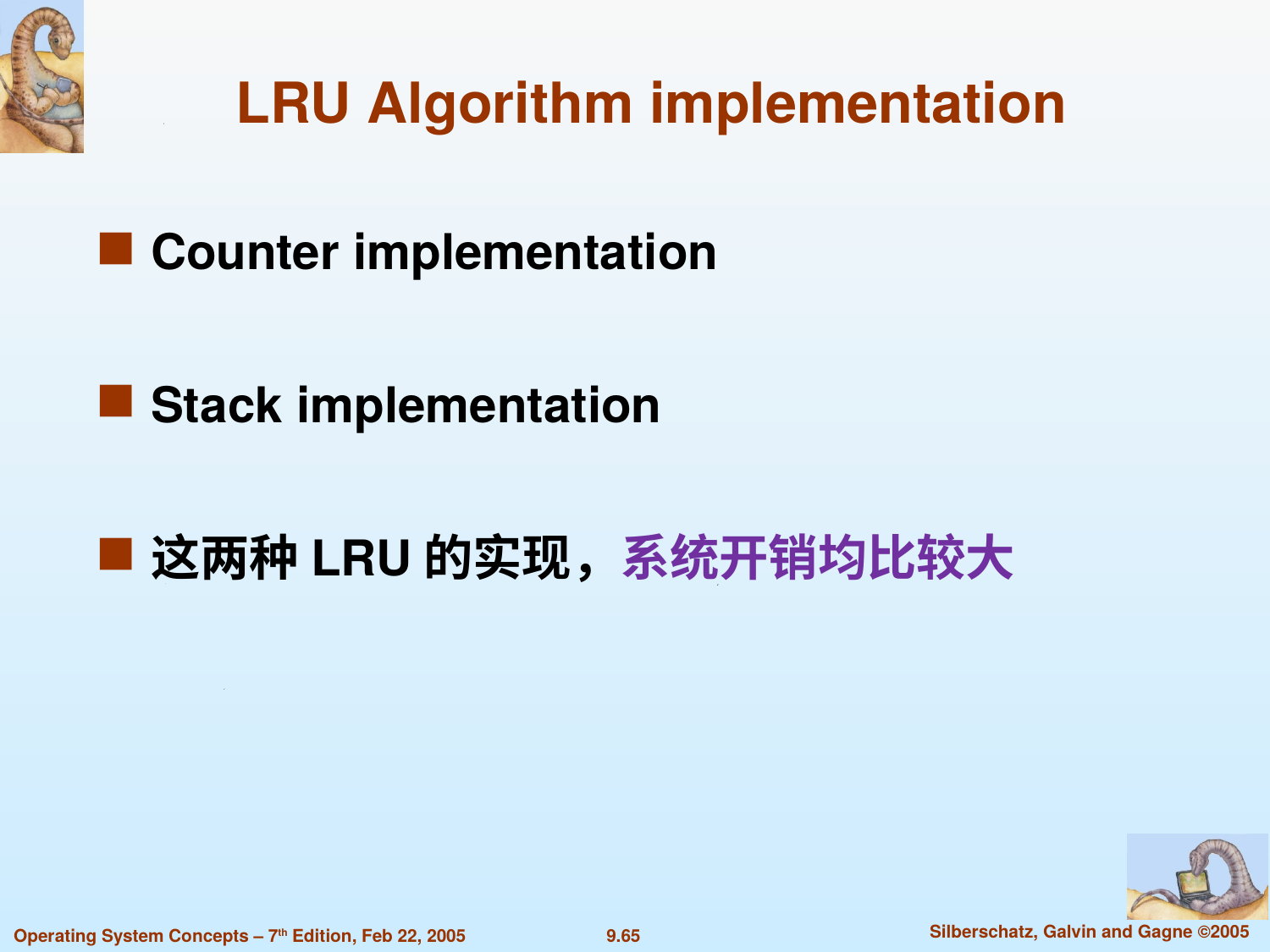

LRU Algorithm implementation
Counter implementation

Stack implementation

这两种LRU的实现，系统开销均比较大